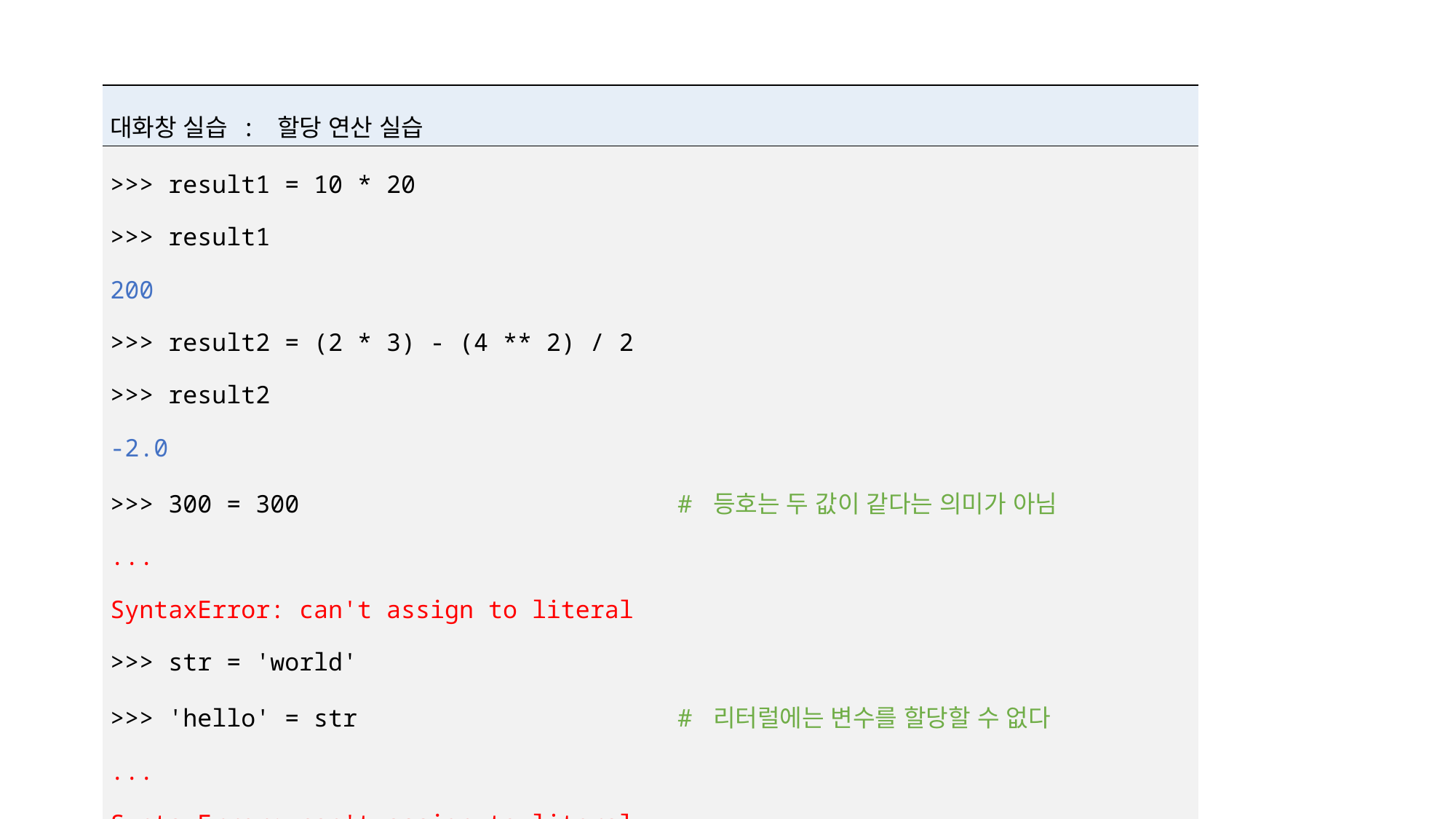

| 대화창 실습 : 할당 연산 실습 |
| --- |
| >>> result1 = 10 \* 20 >>> result1 200 >>> result2 = (2 \* 3) - (4 \*\* 2) / 2 >>> result2 -2.0 >>> 300 = 300 # 등호는 두 값이 같다는 의미가 아님 ... SyntaxError: can't assign to literal >>> str = 'world' >>> 'hello' = str # 리터럴에는 변수를 할당할 수 없다 ... SyntaxError: can't assign to literal |